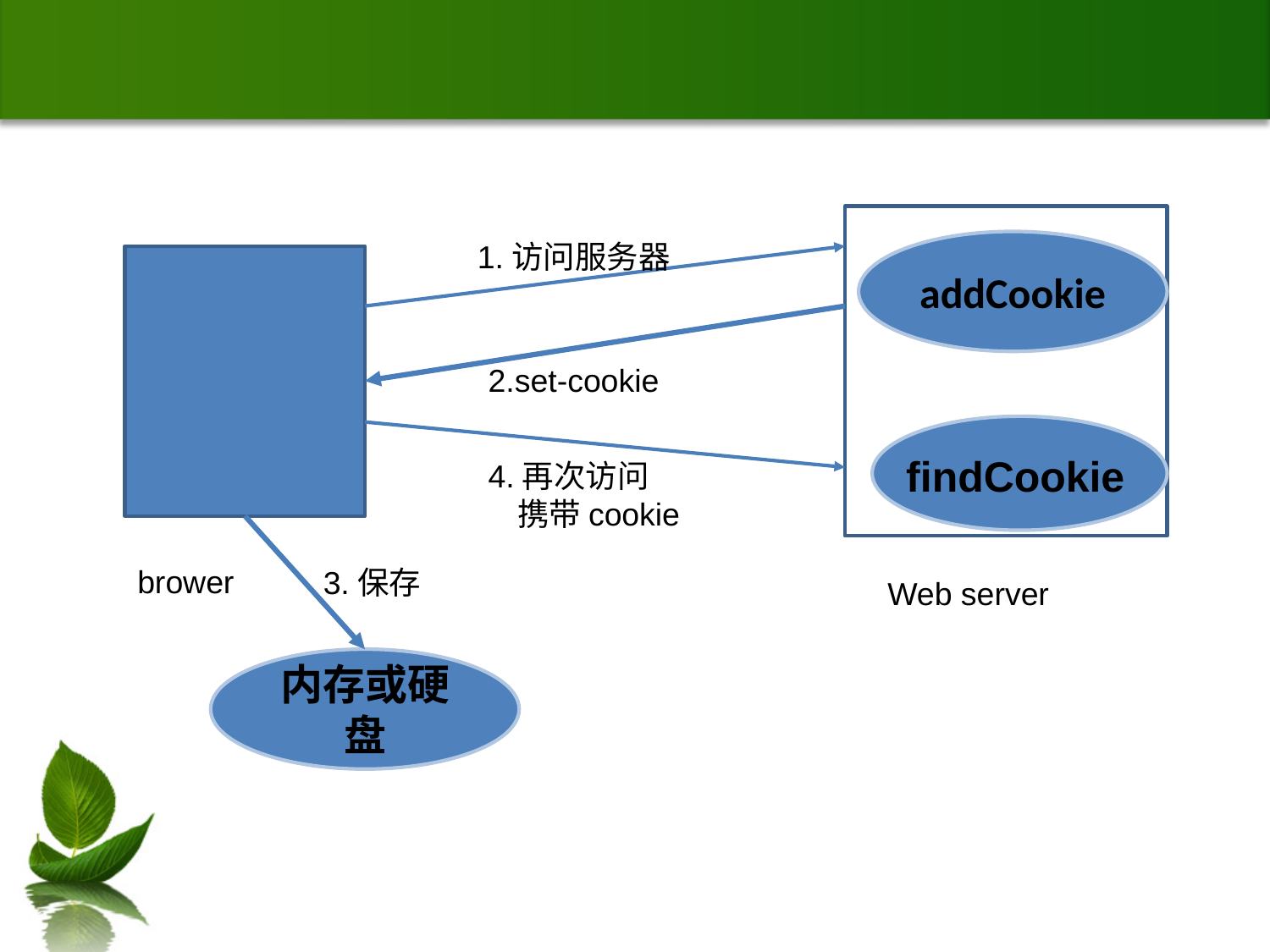

#

1.访问服务器
addCookie

2.set-cookie

findCookie
4.再次访问
   携带cookie
brower
3.保存
Web server
内存或硬盘